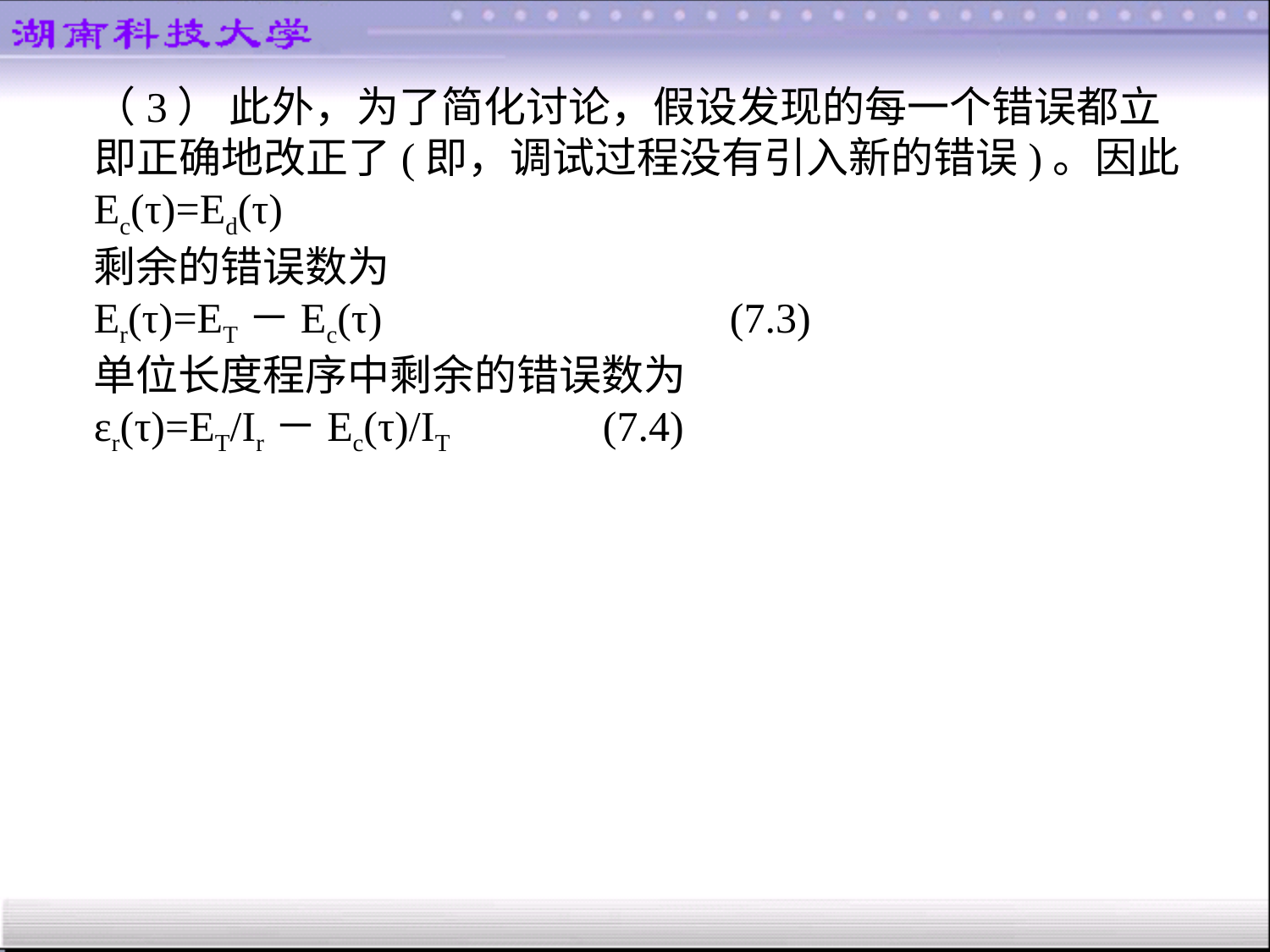

（3） 此外，为了简化讨论，假设发现的每一个错误都立即正确地改正了(即，调试过程没有引入新的错误)。因此
Ec(τ)=Ed(τ)
剩余的错误数为
Er(τ)=ET－Ec(τ)			(7.3)
单位长度程序中剩余的错误数为
εr(τ)=ET/Ir－Ec(τ)/IT		(7.4)